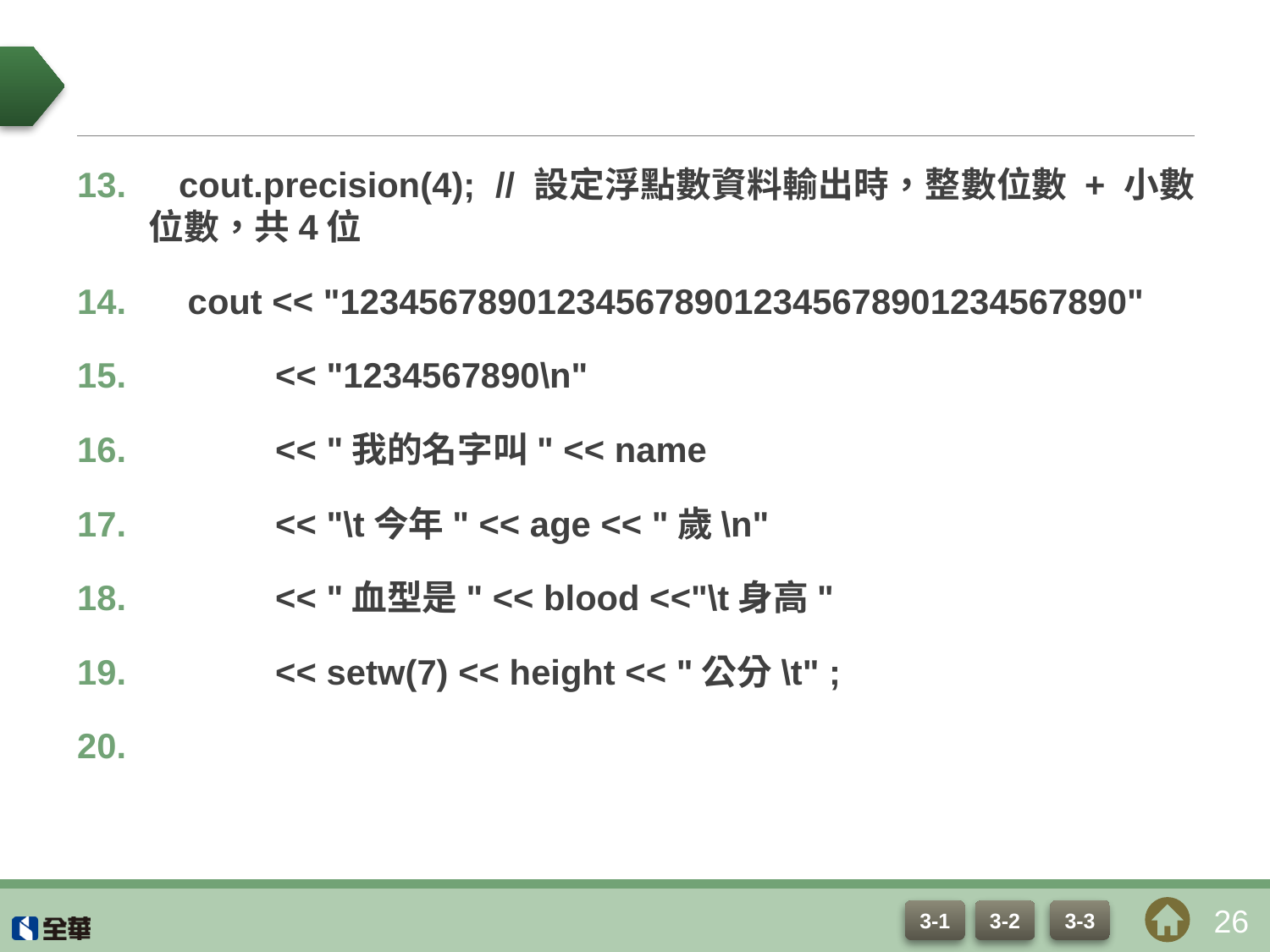

#
   cout.precision(4);  // 設定浮點數資料輸出時，整數位數 + 小數位數，共4位
    cout << "1234567890123456789012345678901234567890"
             << "1234567890\n"
             << "我的名字叫" << name
             << "\t今年" << age << "歲\n"
             << "血型是" << blood <<"\t身高"
             << setw(7) << height << "公分\t" ;

26